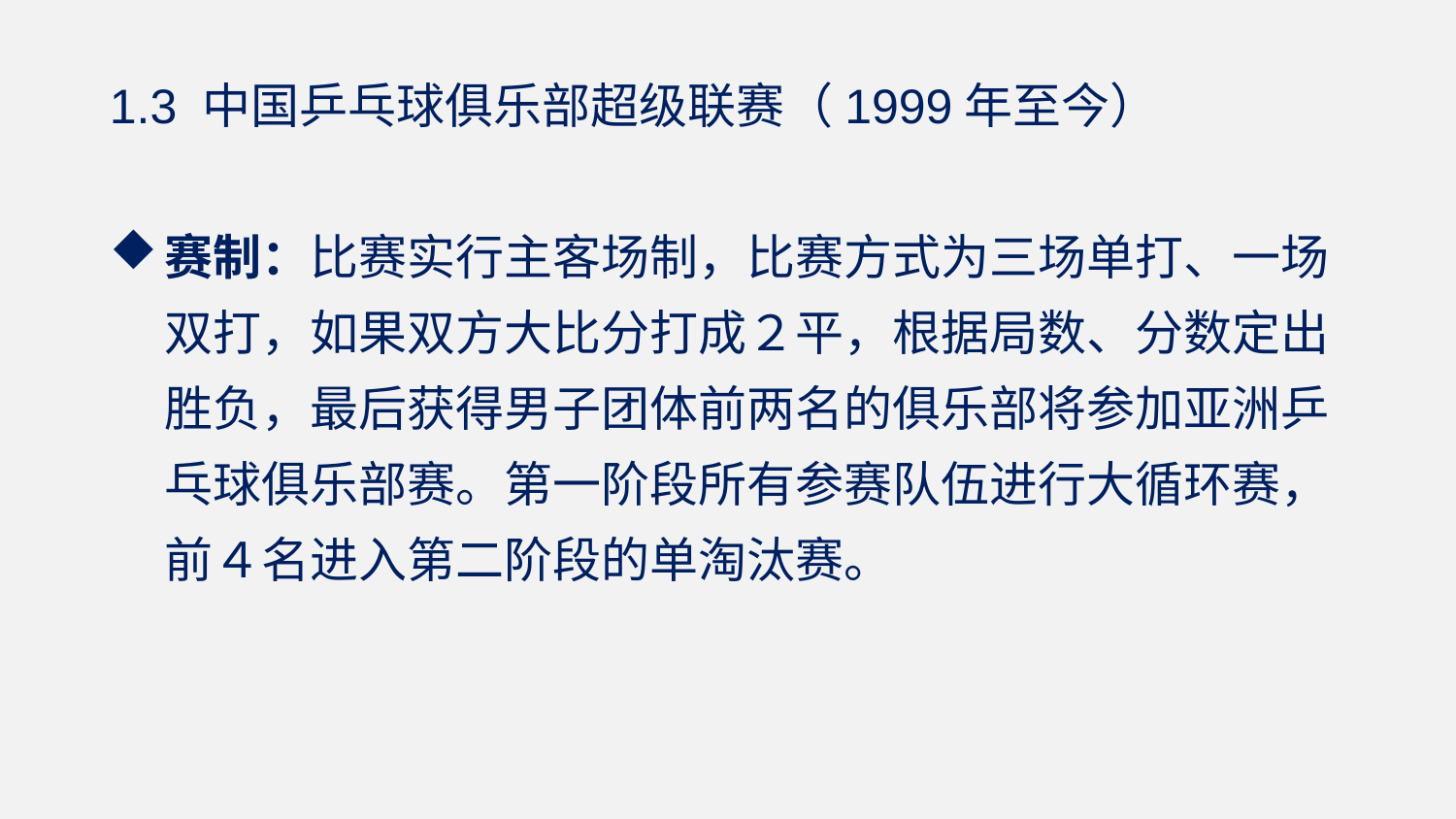

1.3 中国乒乓球俱乐部超级联赛（1999年至今）

赛制：比赛实行主客场制，比赛方式为三场单打、一场双打，如果双方大比分打成２平，根据局数、分数定出胜负，最后获得男子团体前两名的俱乐部将参加亚洲乒乓球俱乐部赛。第一阶段所有参赛队伍进行大循环赛，前４名进入第二阶段的单淘汰赛。